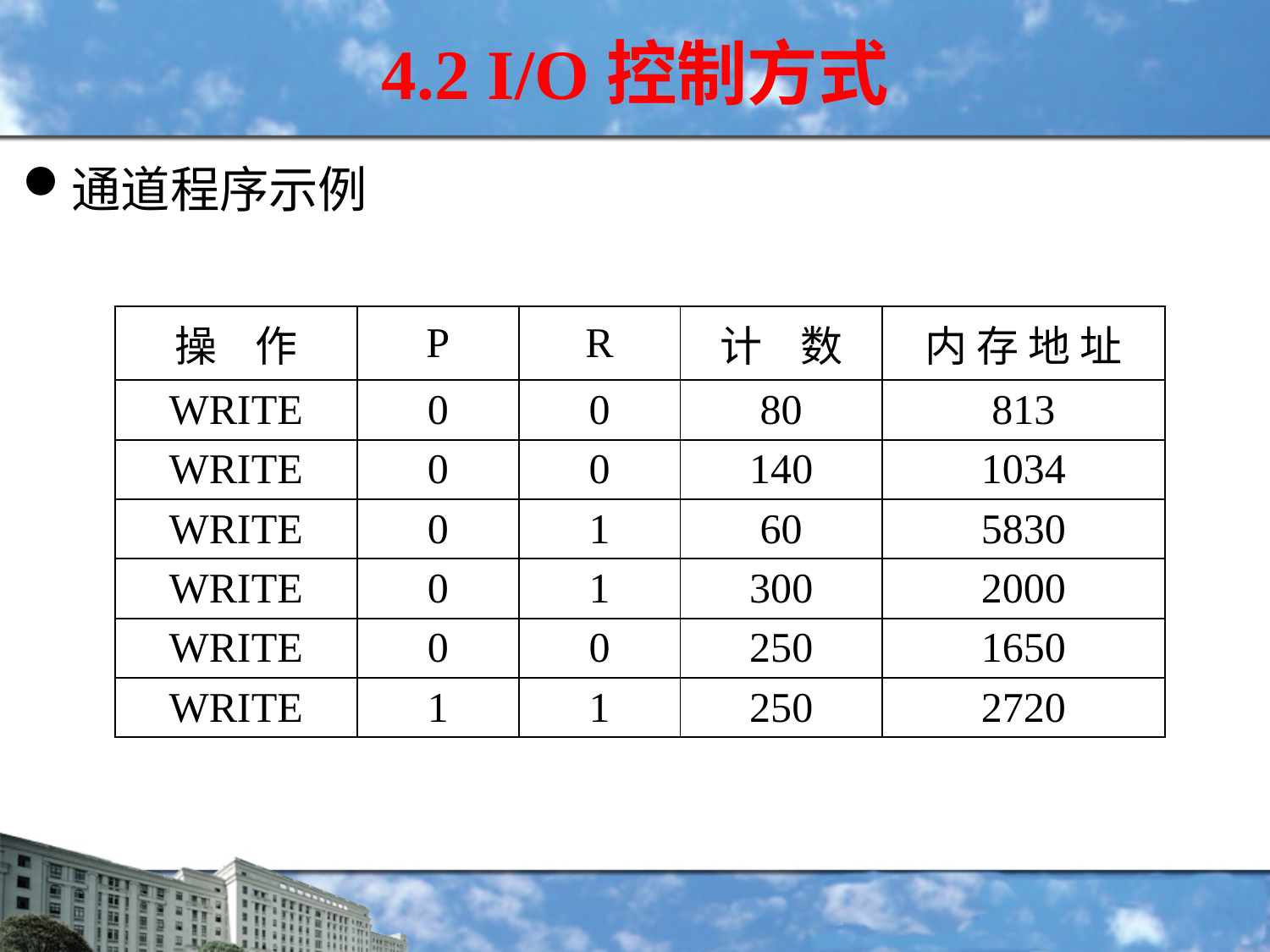

4.2 I/O控制方式
通道程序示例

| 操 作 | P | R | 计 数 | 内 存 地 址 |
| --- | --- | --- | --- | --- |
| WRITE | 0 | 0 | 80 | 813 |
| WRITE | 0 | 0 | 140 | 1034 |
| WRITE | 0 | 1 | 60 | 5830 |
| WRITE | 0 | 1 | 300 | 2000 |
| WRITE | 0 | 0 | 250 | 1650 |
| WRITE | 1 | 1 | 250 | 2720 |